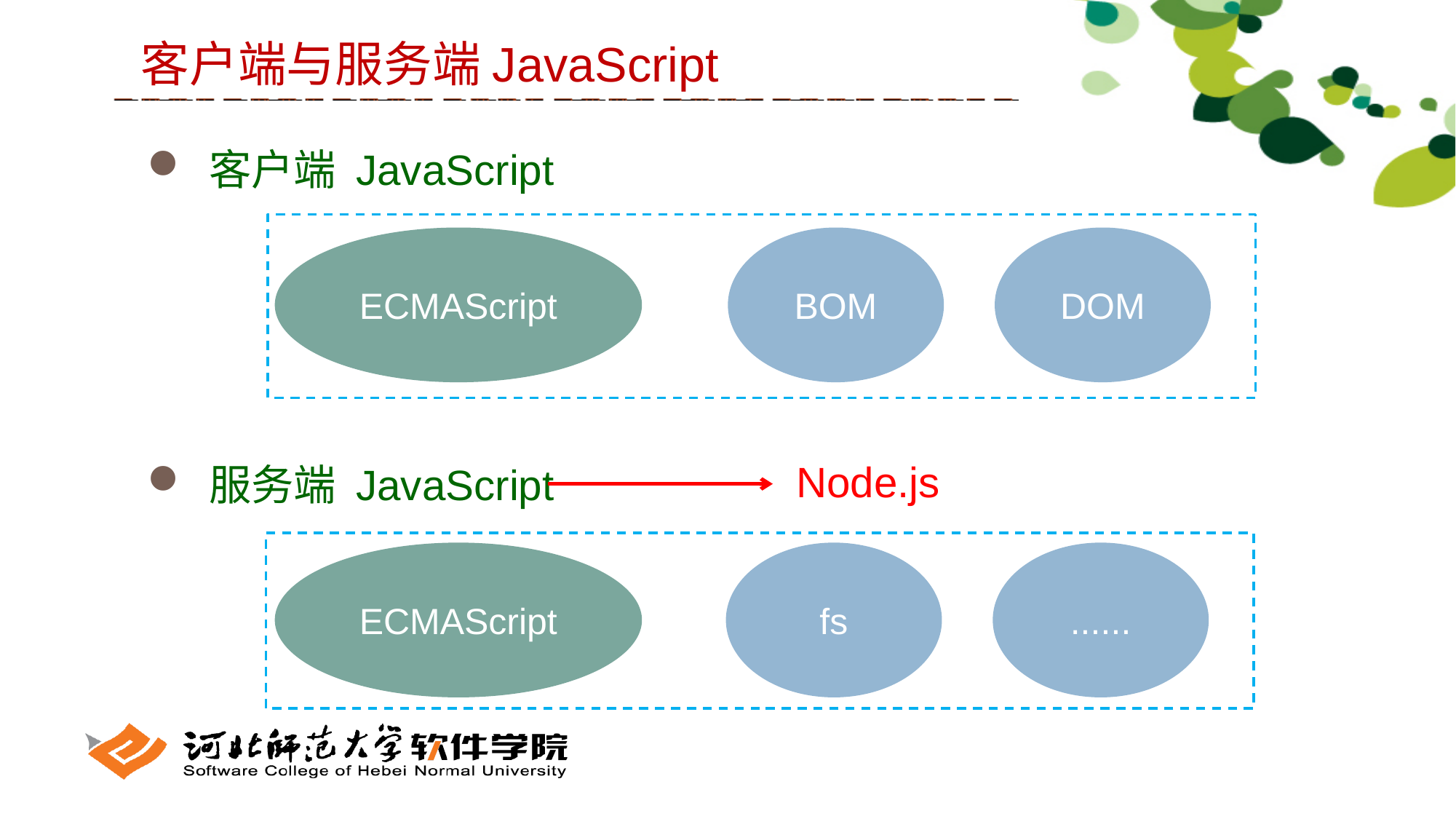

客户端与服务端JavaScript
 客户端 JavaScript

 服务端 JavaScript

ECMAScript
BOM
DOM
Node.js

ECMAScript
fs
......